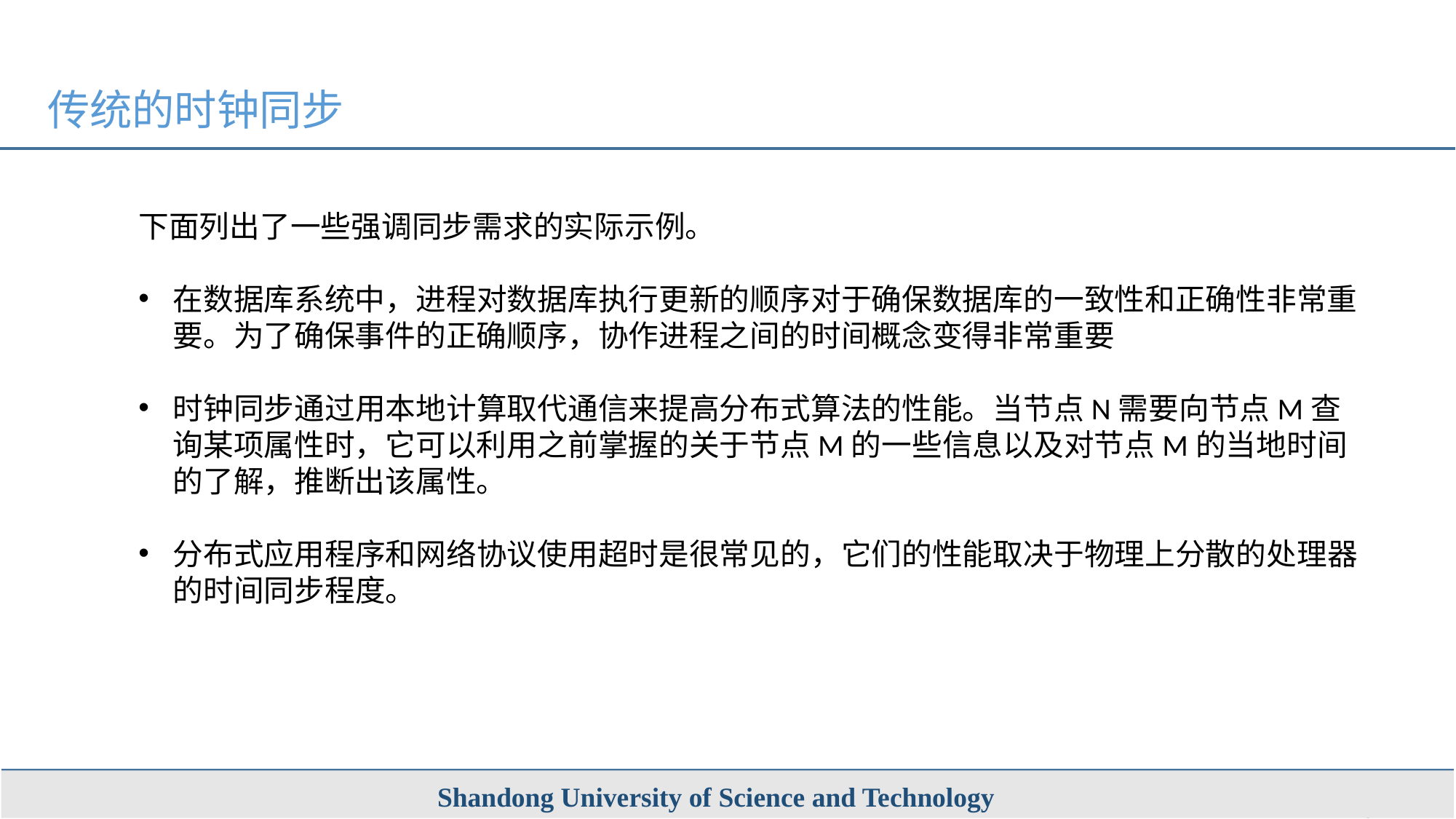

传统的时钟同步
下面列出了一些强调同步需求的实际示例。

在数据库系统中，进程对数据库执行更新的顺序对于确保数据库的一致性和正确性非常重要。为了确保事件的正确顺序，协作进程之间的时间概念变得非常重要

时钟同步通过用本地计算取代通信来提高分布式算法的性能。当节点N需要向节点M查询某项属性时，它可以利用之前掌握的关于节点M的一些信息以及对节点M的当地时间的了解，推断出该属性。

分布式应用程序和网络协议使用超时是很常见的，它们的性能取决于物理上分散的处理器的时间同步程度。

7

Shandong University of Science and Technology
7
7